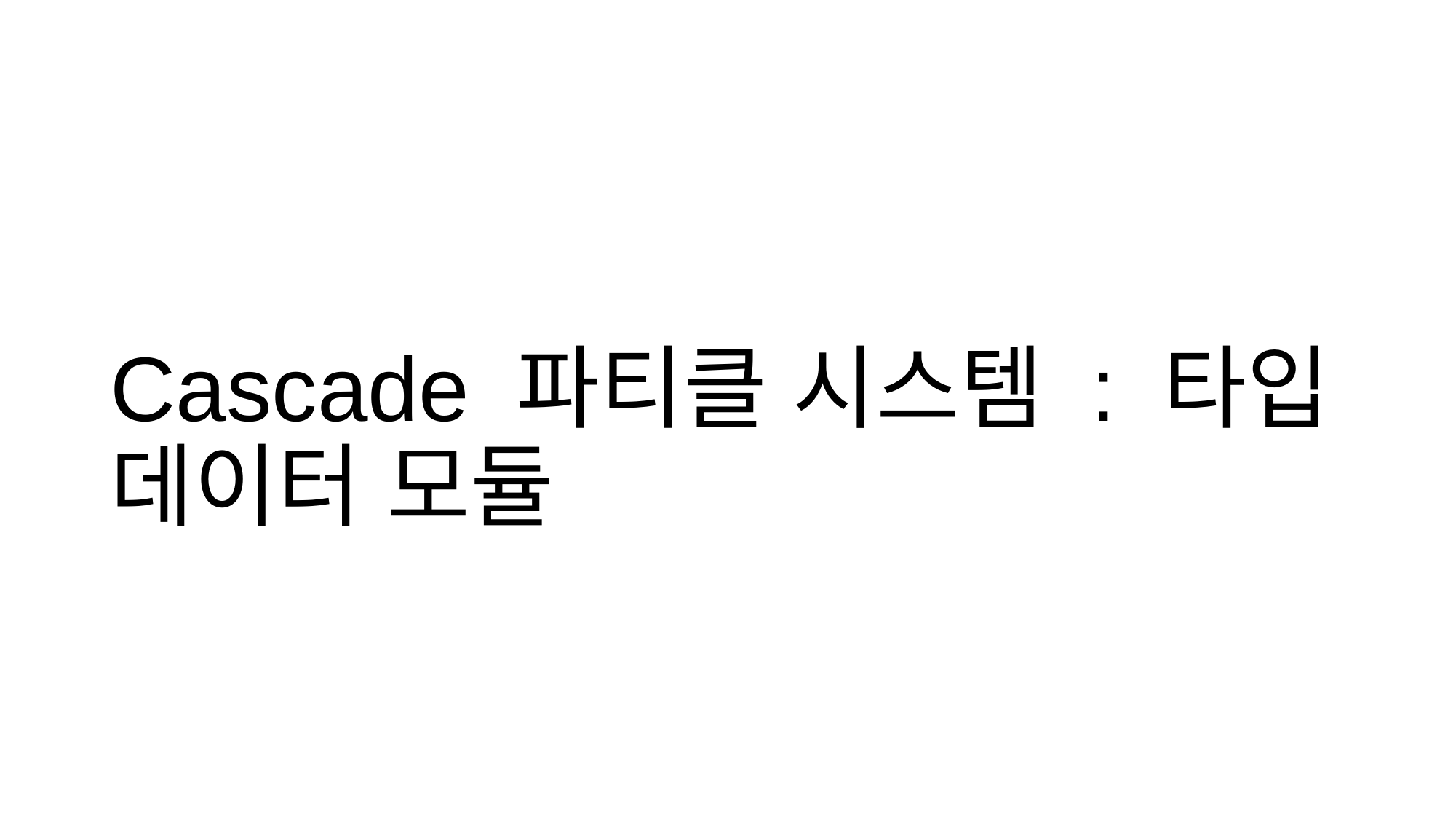

# Cascade 파티클 시스템 : 타입 데이터 모듈